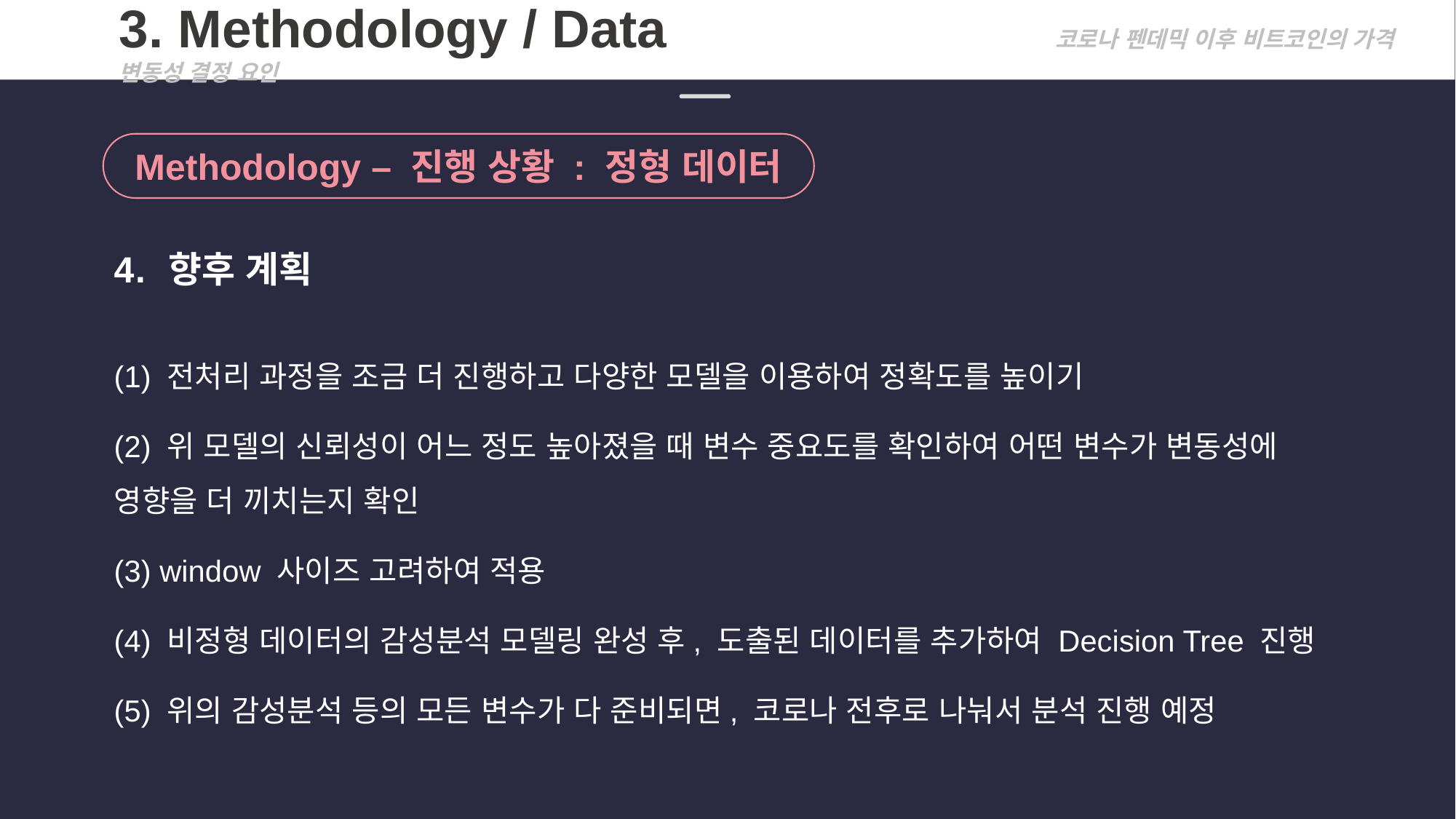

3. Methodology / Data			         코로나 펜데믹 이후 비트코인의 가격 변동성 결정 요인

Methodology – 진행 상황 : 정형 데이터
향후 계획

(1) 전처리 과정을 조금 더 진행하고 다양한 모델을 이용하여 정확도를 높이기
(2) 위 모델의 신뢰성이 어느 정도 높아졌을 때 변수 중요도를 확인하여 어떤 변수가 변동성에 영향을 더 끼치는지 확인
(3) window 사이즈 고려하여 적용
(4) 비정형 데이터의 감성분석 모델링 완성 후, 도출된 데이터를 추가하여 Decision Tree 진행
(5) 위의 감성분석 등의 모든 변수가 다 준비되면, 코로나 전후로 나눠서 분석 진행 예정